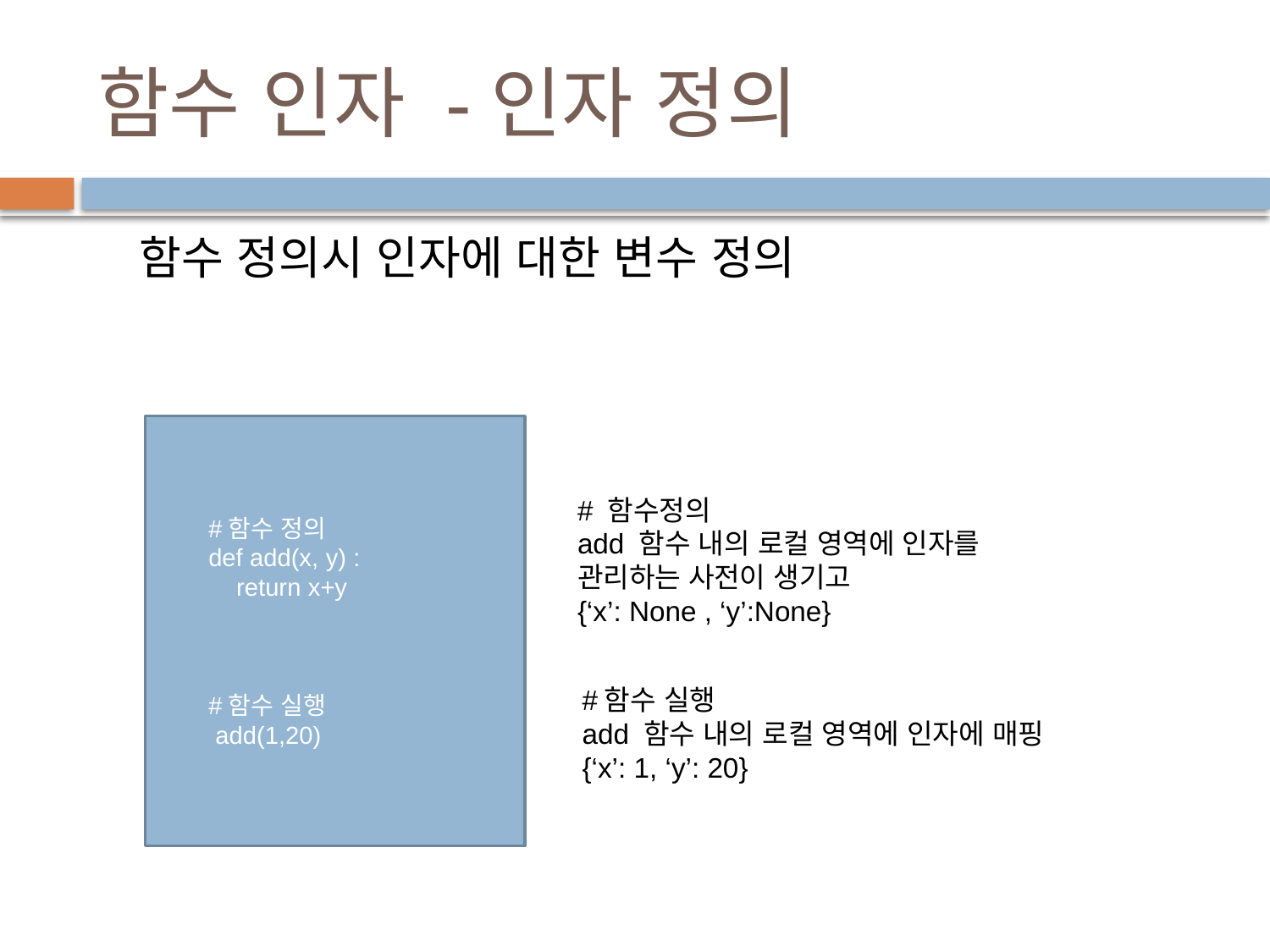

# 함수 인자 -인자 정의
함수 정의시 인자에 대한 변수 정의

#함수 정의
def add(x, y) :
    return x+y

#함수 실행
 add(1,20)
# 함수정의
add 함수 내의 로컬 영역에 인자를 관리하는 사전이 생기고
{‘x’: None , ‘y’:None}
#함수 실행
add 함수 내의 로컬 영역에 인자에 매핑
{‘x’: 1, ‘y’: 20}